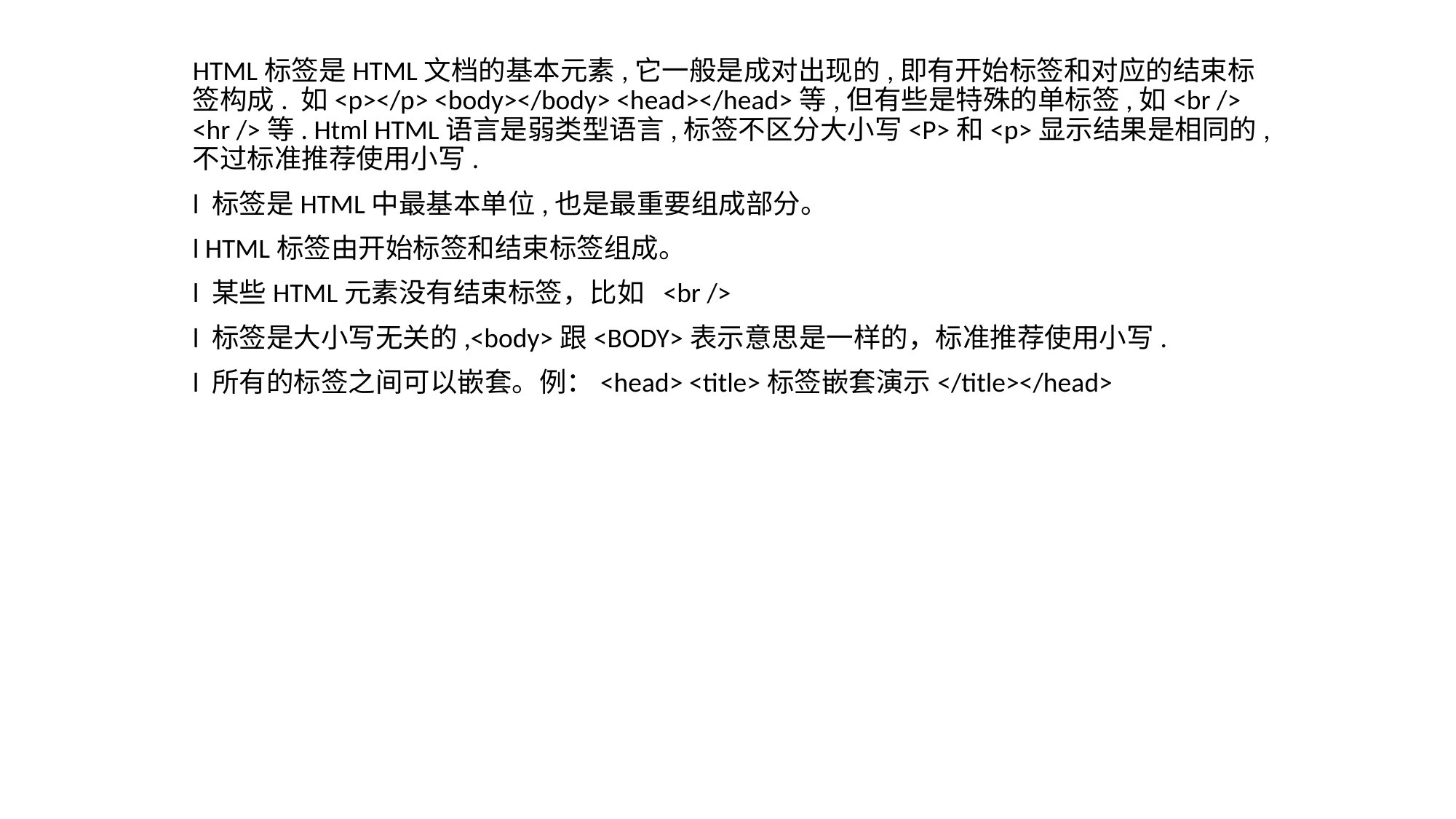

HTML标签是HTML文档的基本元素,它一般是成对出现的,即有开始标签和对应的结束标签构成. 如<p></p> <body></body> <head></head>等,但有些是特殊的单标签,如<br /> <hr />等. Html HTML语言是弱类型语言,标签不区分大小写<P>和<p>显示结果是相同的,不过标准推荐使用小写.
l 标签是HTML中最基本单位,也是最重要组成部分。
l HTML标签由开始标签和结束标签组成。
l 某些HTML元素没有结束标签，比如  <br />
l 标签是大小写无关的,<body>跟<BODY>表示意思是一样的，标准推荐使用小写.
l 所有的标签之间可以嵌套。例：<head> <title>标签嵌套演示</title></head>